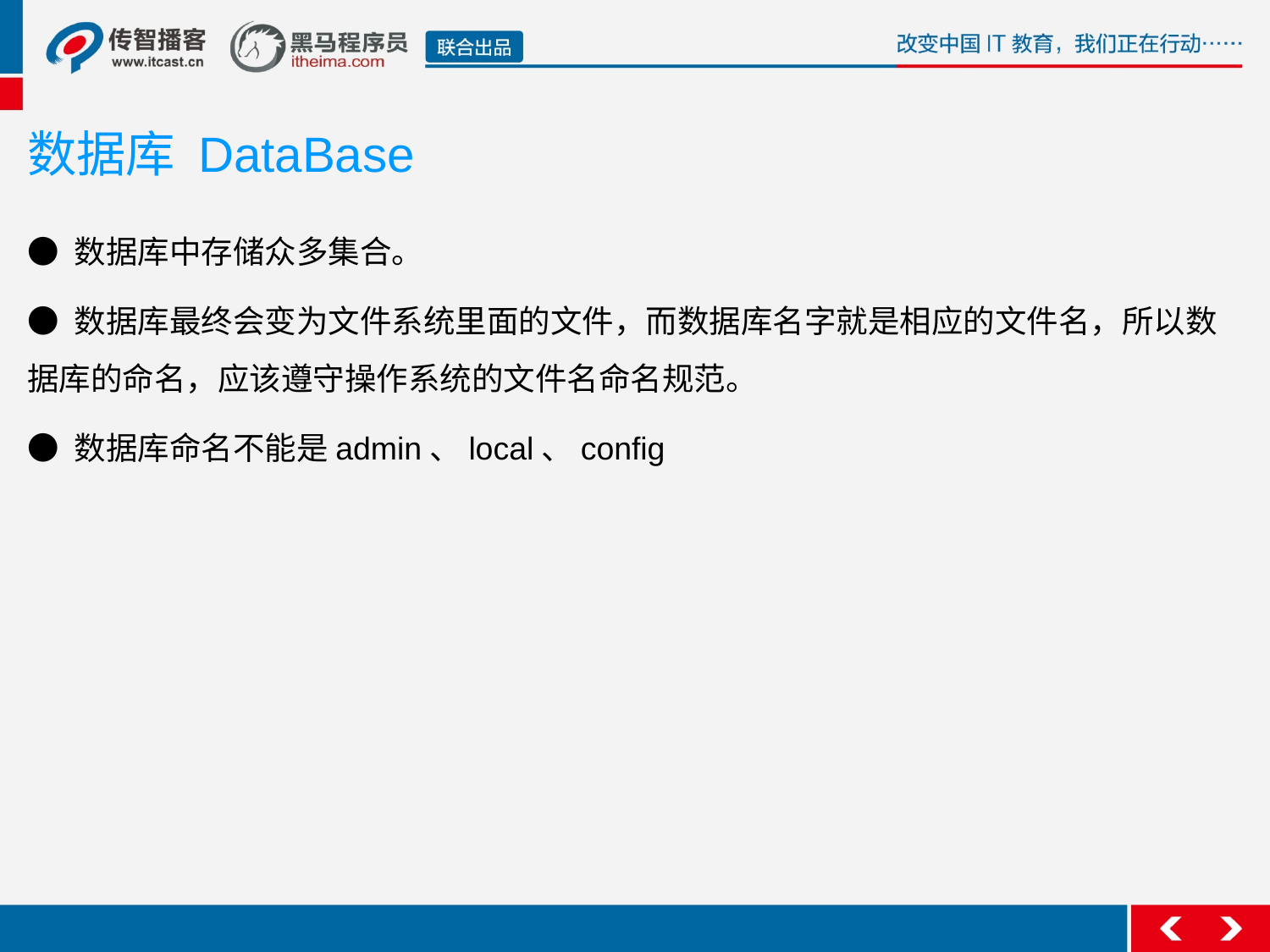

数据库 DataBase
● 数据库中存储众多集合。
● 数据库最终会变为文件系统里面的文件，而数据库名字就是相应的文件名，所以数据库的命名，应该遵守操作系统的文件名命名规范。
● 数据库命名不能是admin、local、config